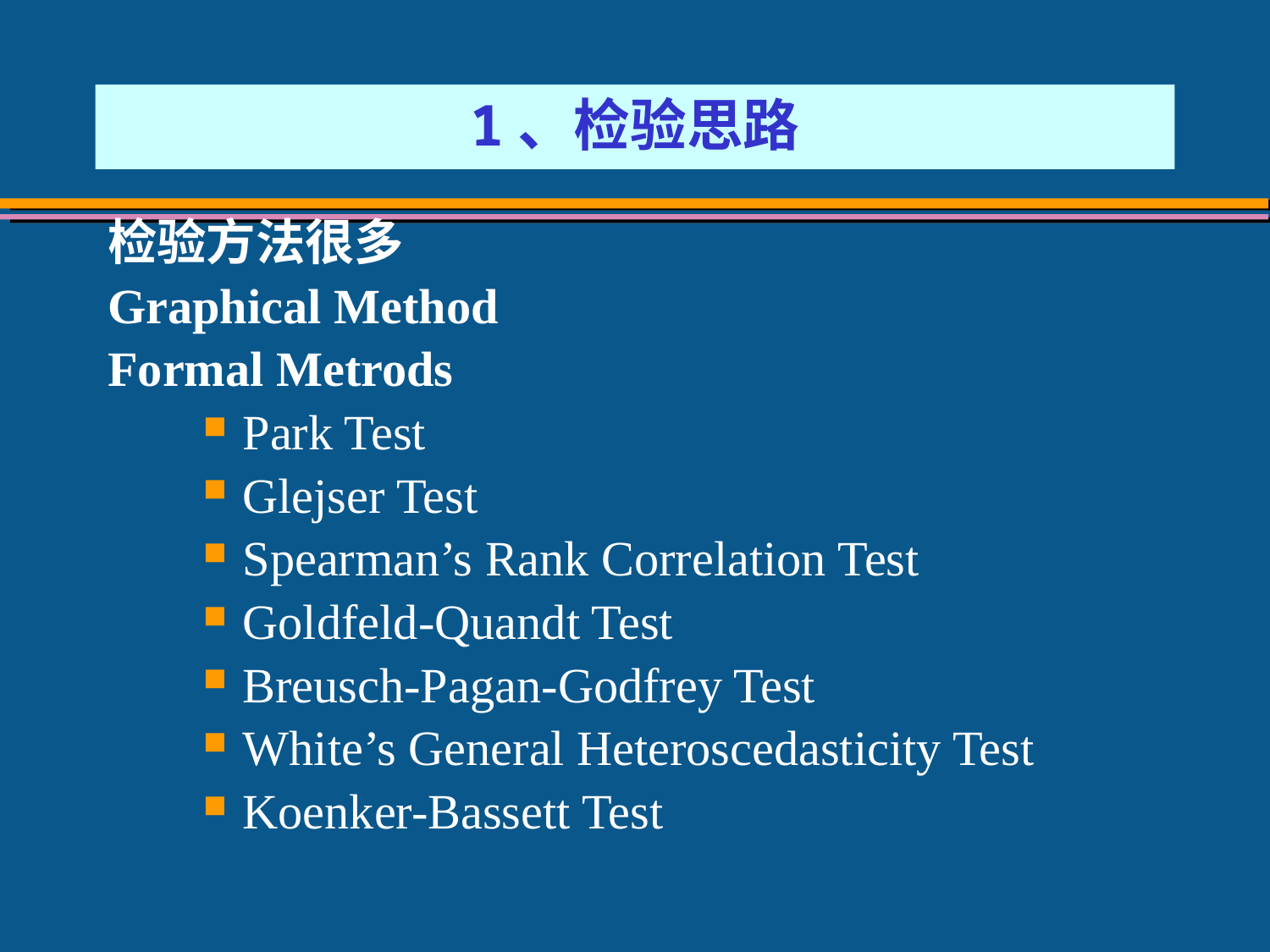

# 1、检验思路
检验方法很多
Graphical Method
Formal Metrods
Park Test
Glejser Test
Spearman’s Rank Correlation Test
Goldfeld-Quandt Test
Breusch-Pagan-Godfrey Test
White’s General Heteroscedasticity Test
Koenker-Bassett Test